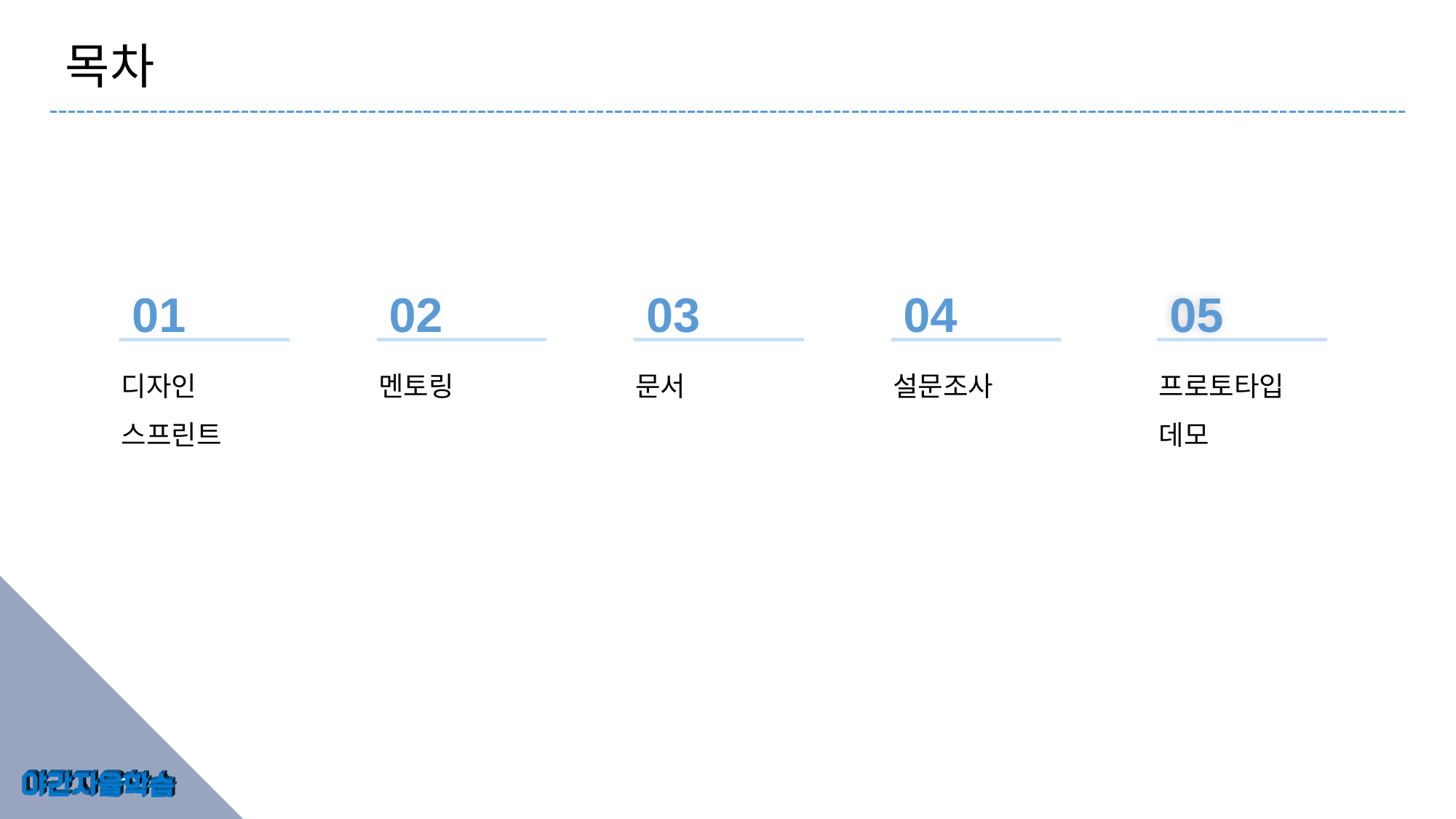

목차
01
02
03
04
05
디자인
스프린트
멘토링
문서
설문조사
프로토타입
데모